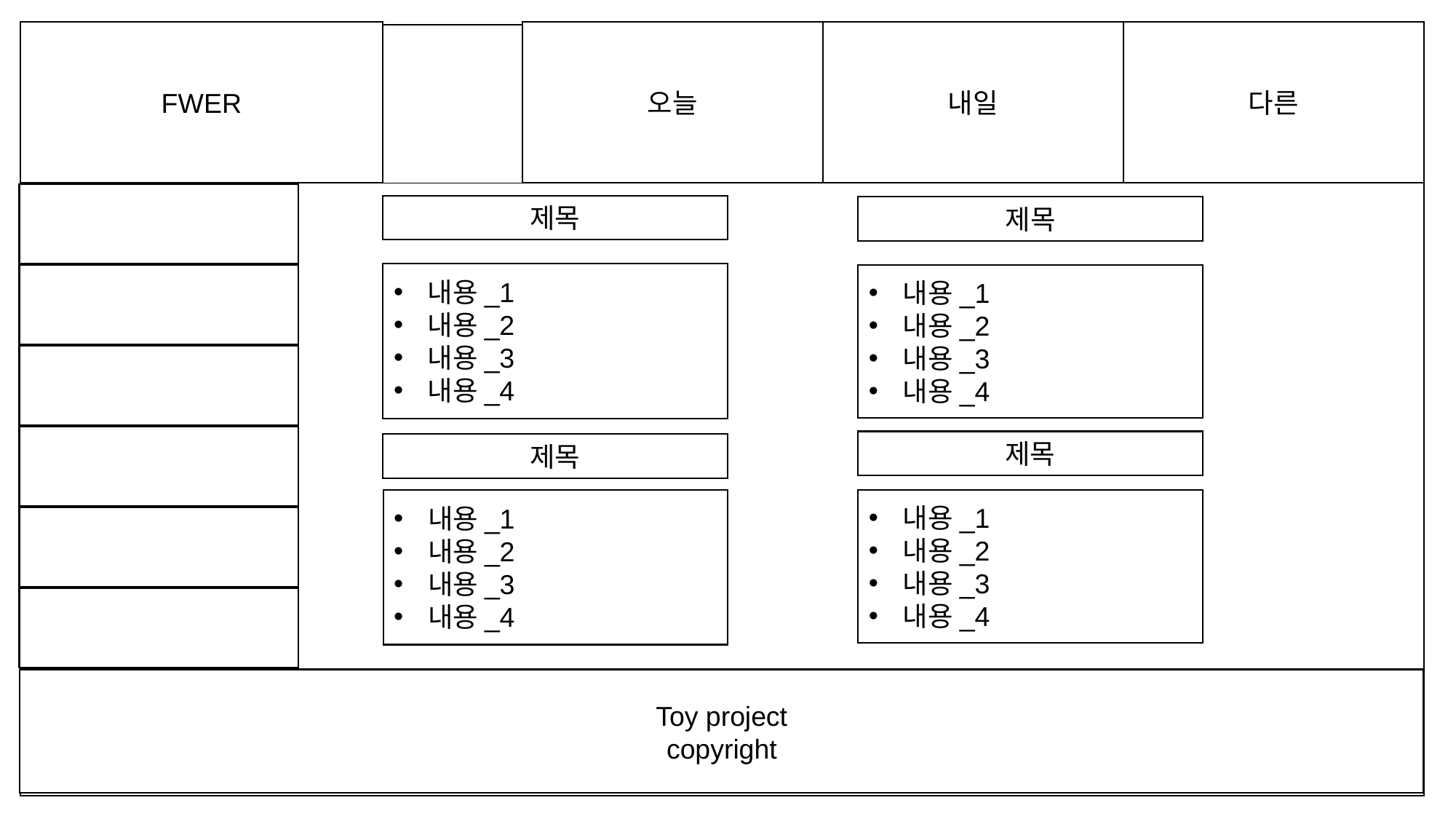

내일
오늘
다른
FWER

제목
제목
내용_1
내용_2
내용_3
내용_4
내용_1
내용_2
내용_3
내용_4

제목
제목
내용_1
내용_2
내용_3
내용_4
내용_1
내용_2
내용_3
내용_4

Toy project
copyright